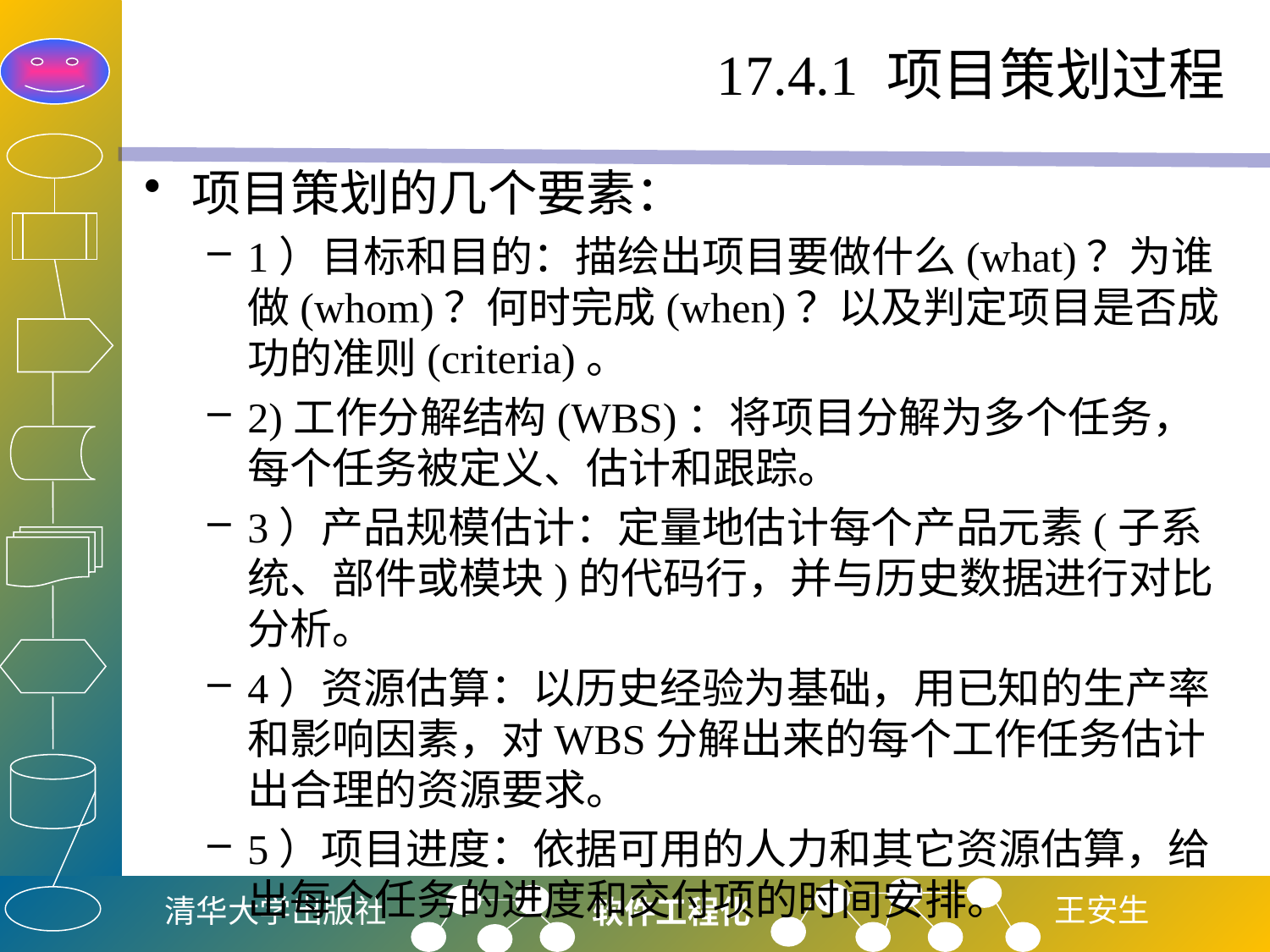

# 17.4.1 项目策划过程
项目策划的几个要素：
1）目标和目的：描绘出项目要做什么(what)？为谁做(whom)？何时完成(when)？以及判定项目是否成功的准则(criteria)。
2)工作分解结构(WBS)：将项目分解为多个任务，每个任务被定义、估计和跟踪。
3）产品规模估计：定量地估计每个产品元素(子系统、部件或模块)的代码行，并与历史数据进行对比分析。
4）资源估算：以历史经验为基础，用已知的生产率和影响因素，对WBS分解出来的每个工作任务估计出合理的资源要求。
5）项目进度：依据可用的人力和其它资源估算，给出每个任务的进度和交付项的时间安排。